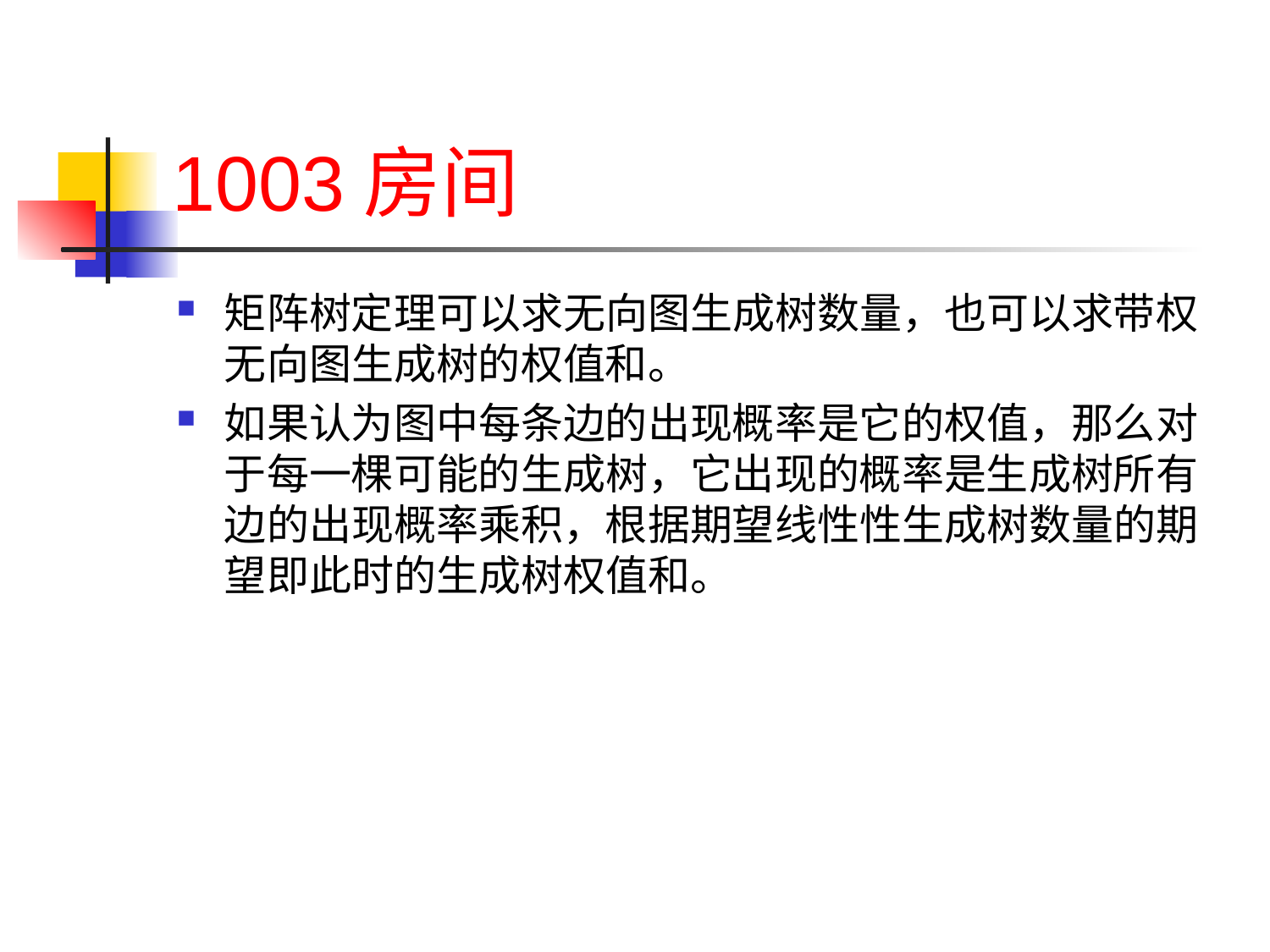

# 1003房间
矩阵树定理可以求无向图生成树数量，也可以求带权无向图生成树的权值和。
如果认为图中每条边的出现概率是它的权值，那么对于每一棵可能的生成树，它出现的概率是生成树所有边的出现概率乘积，根据期望线性性生成树数量的期望即此时的生成树权值和。